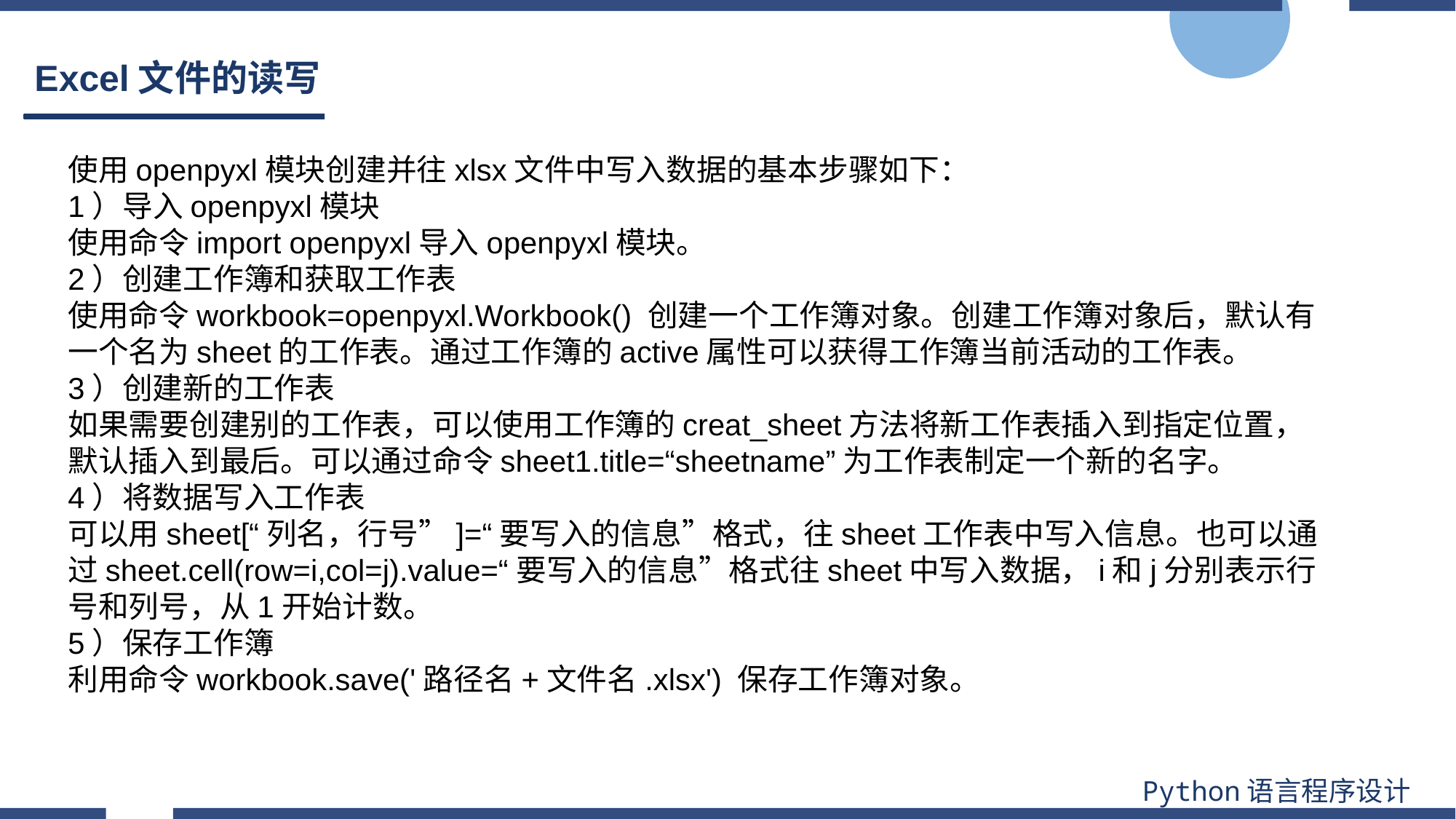

# Excel文件的读写
使用openpyxl模块创建并往xlsx文件中写入数据的基本步骤如下：
1）导入openpyxl模块
使用命令import openpyxl导入openpyxl模块。
2）创建工作簿和获取工作表
使用命令workbook=openpyxl.Workbook() 创建一个工作簿对象。创建工作簿对象后，默认有一个名为sheet的工作表。通过工作簿的active属性可以获得工作簿当前活动的工作表。
3）创建新的工作表
如果需要创建别的工作表，可以使用工作簿的creat_sheet方法将新工作表插入到指定位置，默认插入到最后。可以通过命令sheet1.title=“sheetname”为工作表制定一个新的名字。
4）将数据写入工作表
可以用sheet[“列名，行号”]=“要写入的信息”格式，往sheet工作表中写入信息。也可以通过sheet.cell(row=i,col=j).value=“要写入的信息”格式往sheet中写入数据，i和j分别表示行号和列号，从1开始计数。
5）保存工作簿
利用命令workbook.save('路径名+文件名.xlsx') 保存工作簿对象。